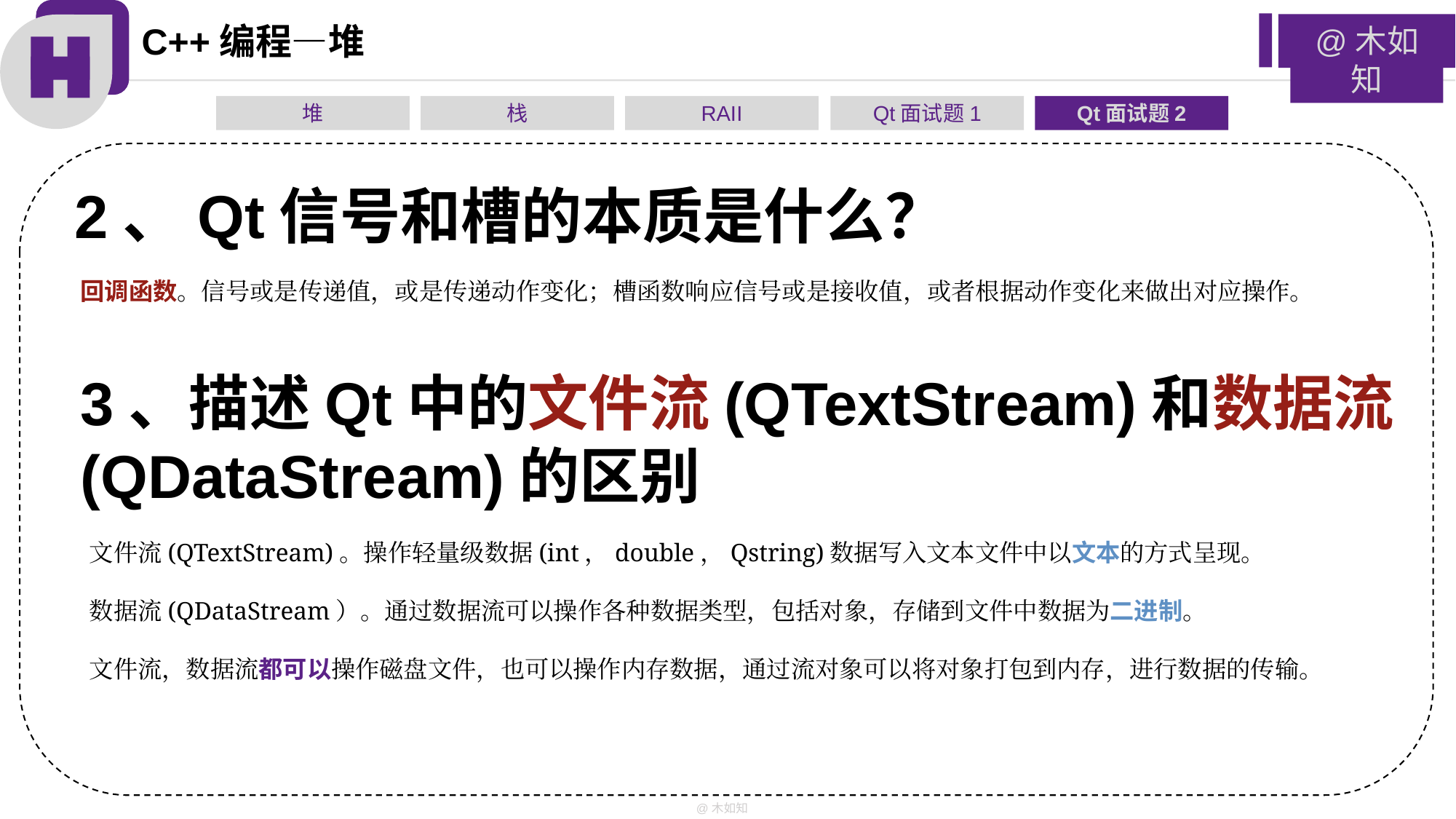

C++编程—堆

@木如知
堆
栈
Qt面试题1
RAII
Qt面试题2

2、Qt信号和槽的本质是什么？
回调函数。信号或是传递值，或是传递动作变化；槽函数响应信号或是接收值，或者根据动作变化来做出对应操作。
3、描述Qt中的文件流(QTextStream)和数据流(QDataStream)的区别
文件流(QTextStream)。操作轻量级数据(int，double，Qstring)数据写入文本文件中以文本的方式呈现。

数据流(QDataStream）。通过数据流可以操作各种数据类型，包括对象，存储到文件中数据为二进制。

文件流，数据流都可以操作磁盘文件，也可以操作内存数据，通过流对象可以将对象打包到内存，进行数据的传输。
@木如知